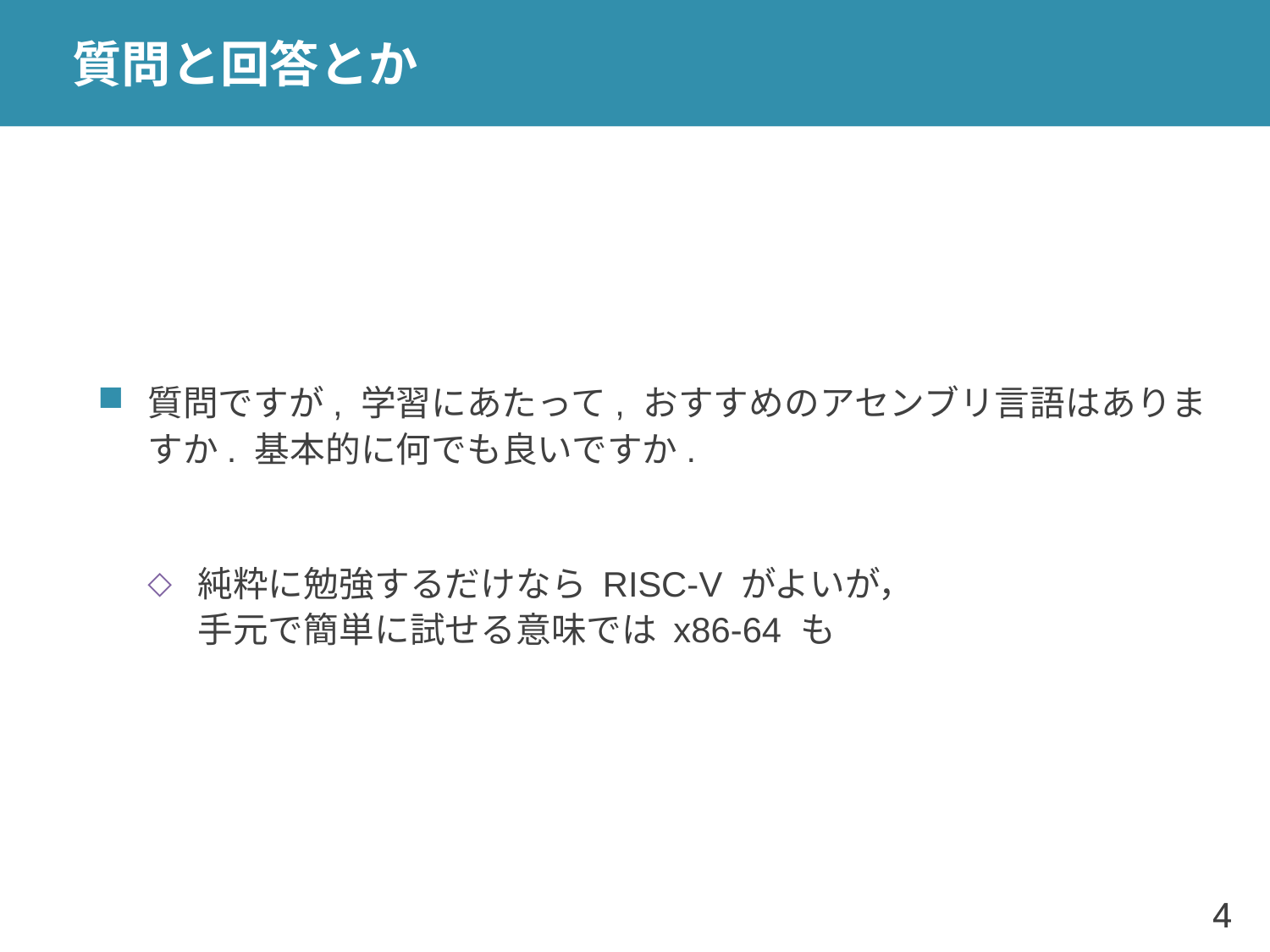

# 質問と回答とか
質問ですが, 学習にあたって, おすすめのアセンブリ言語はありますか. 基本的に何でも良いですか.

純粋に勉強するだけなら RISC-V がよいが，
手元で簡単に試せる意味では x86-64 も